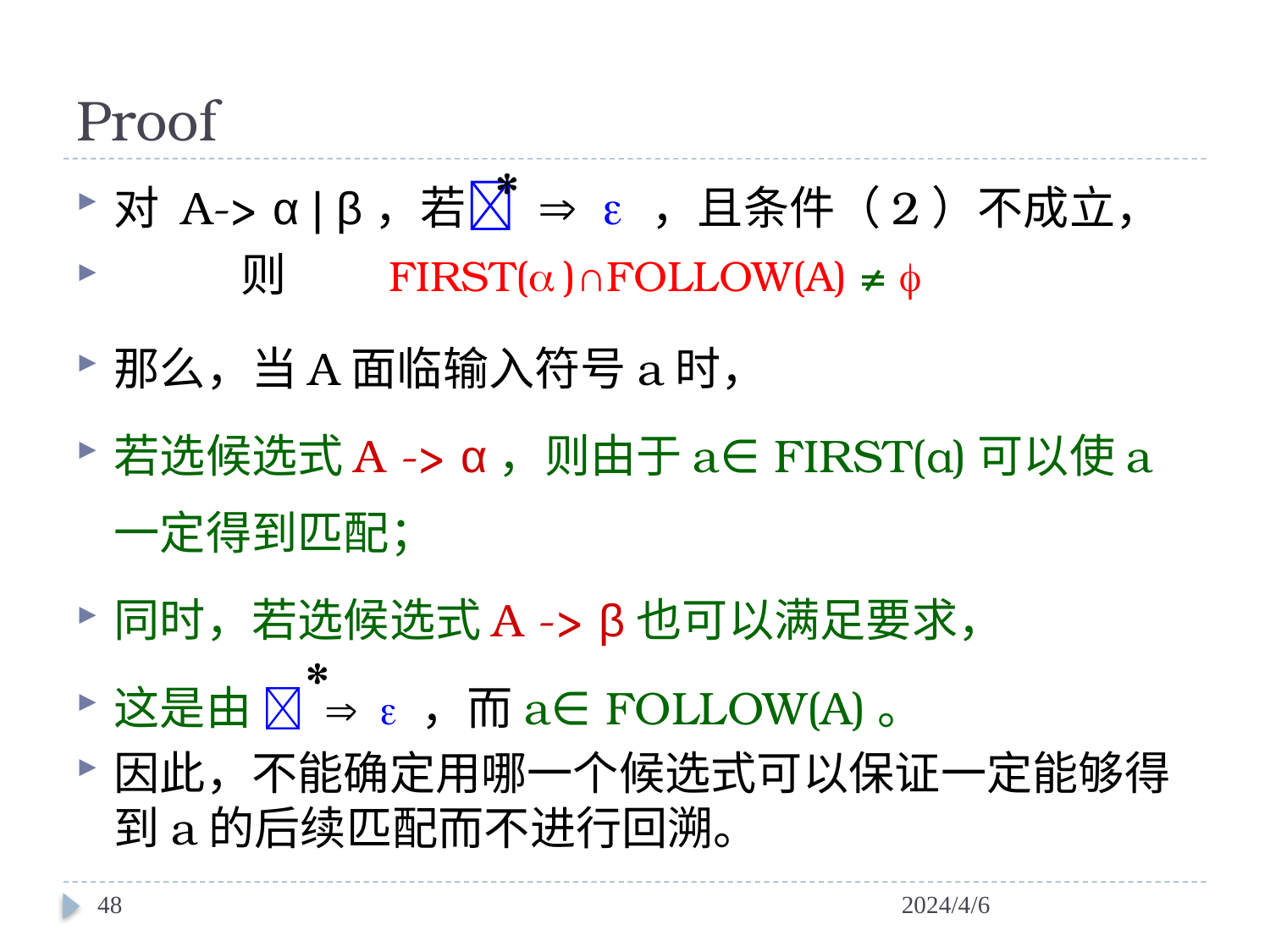

# Proof
*
对 A-> α | β，若β ⇒ ε ，且条件（2）不成立，
	则	 FIRST(α )∩FOLLOW(A) ≠ φ
那么，当A面临输入符号a时，
若选候选式A -> α，则由于a∈ FIRST(α)可以使a一定得到匹配；
同时，若选候选式A -> β也可以满足要求，
这是由 β ⇒ ε ，而a∈ FOLLOW(A)。
因此，不能确定用哪一个候选式可以保证一定能够得到a的后续匹配而不进行回溯。
*
48
2024/4/6